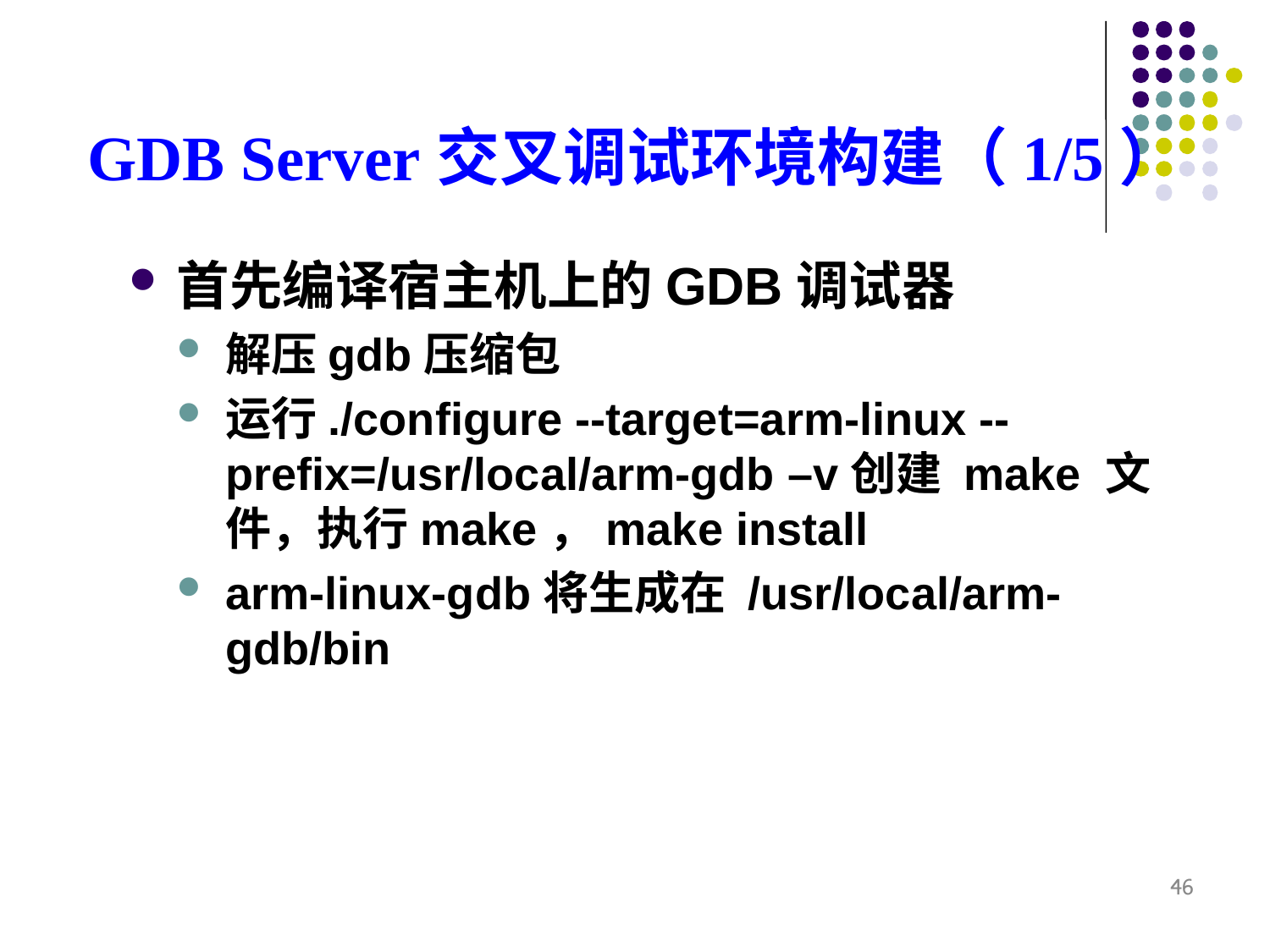

# GDB Server交叉调试环境构建（1/5）
首先编译宿主机上的GDB调试器
解压gdb压缩包
运行./configure --target=arm-linux --prefix=/usr/local/arm-gdb –v创建 make 文件，执行make，make install
arm-linux-gdb将生成在 /usr/local/arm-gdb/bin
46